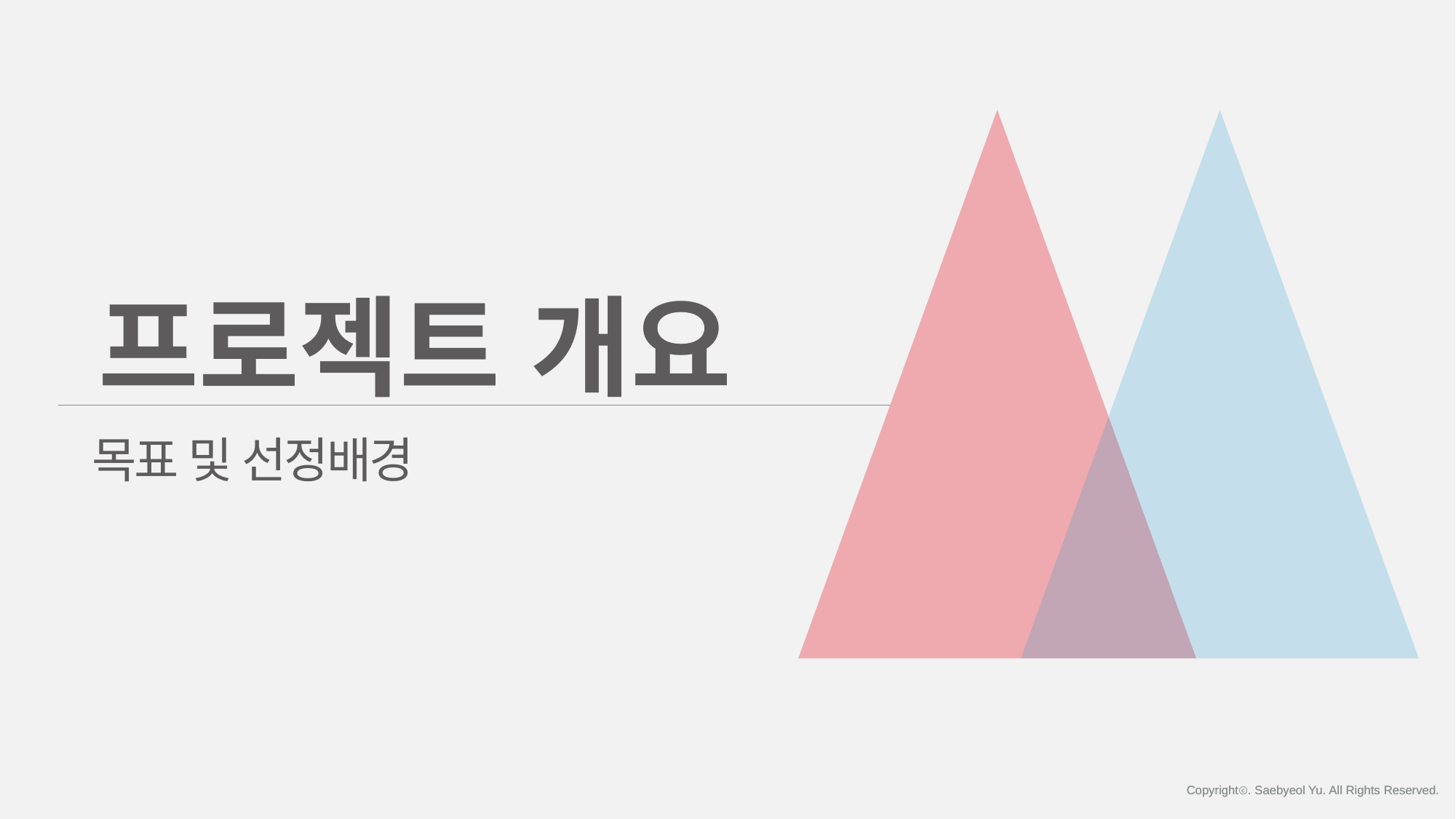

프로젝트 개요
목표 및 선정배경
Copyrightⓒ. Saebyeol Yu. All Rights Reserved.